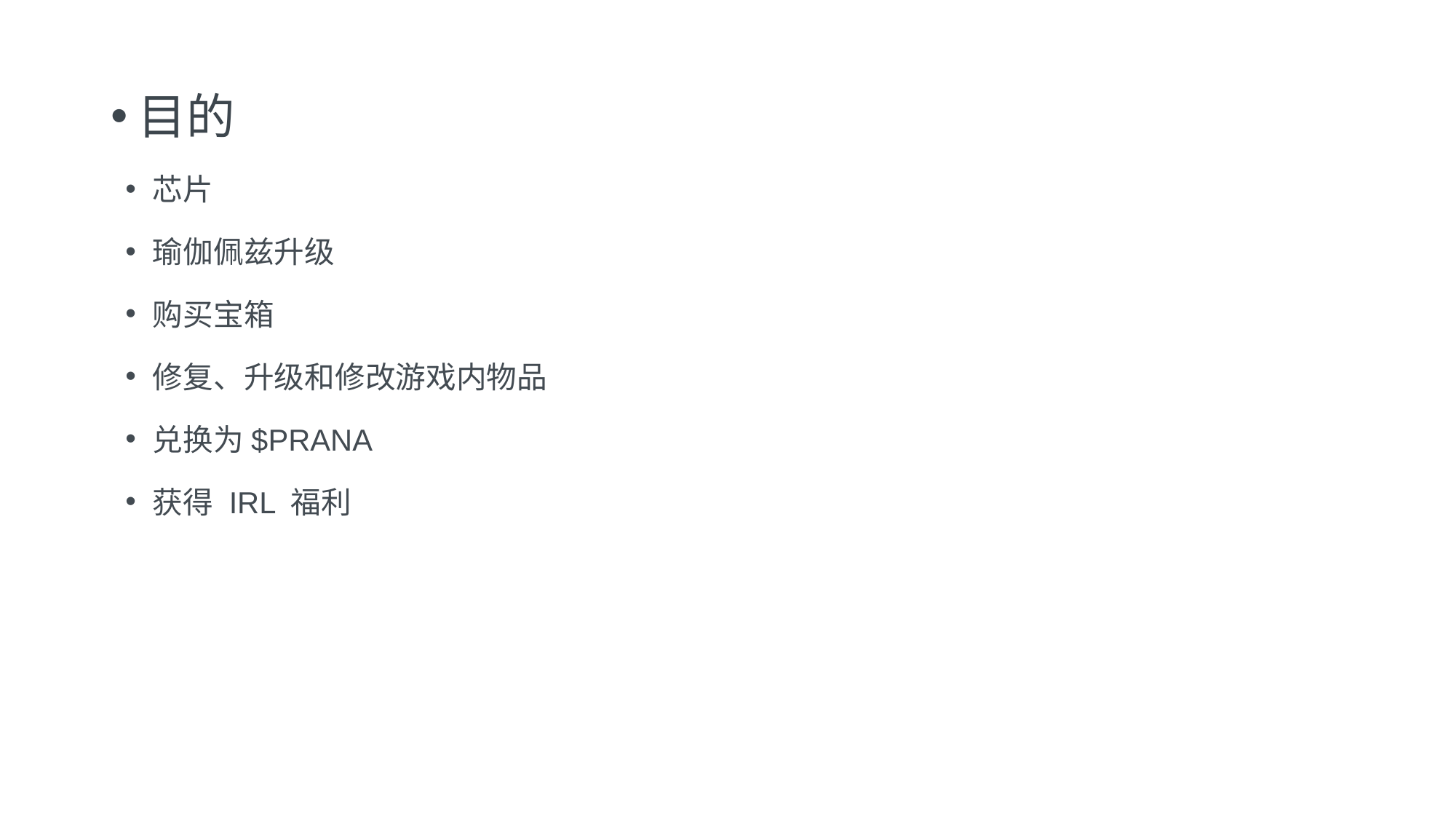

目的
芯片
瑜伽佩兹升级
购买宝箱
修复、升级和修改游戏内物品
兑换为$PRANA
获得 IRL 福利